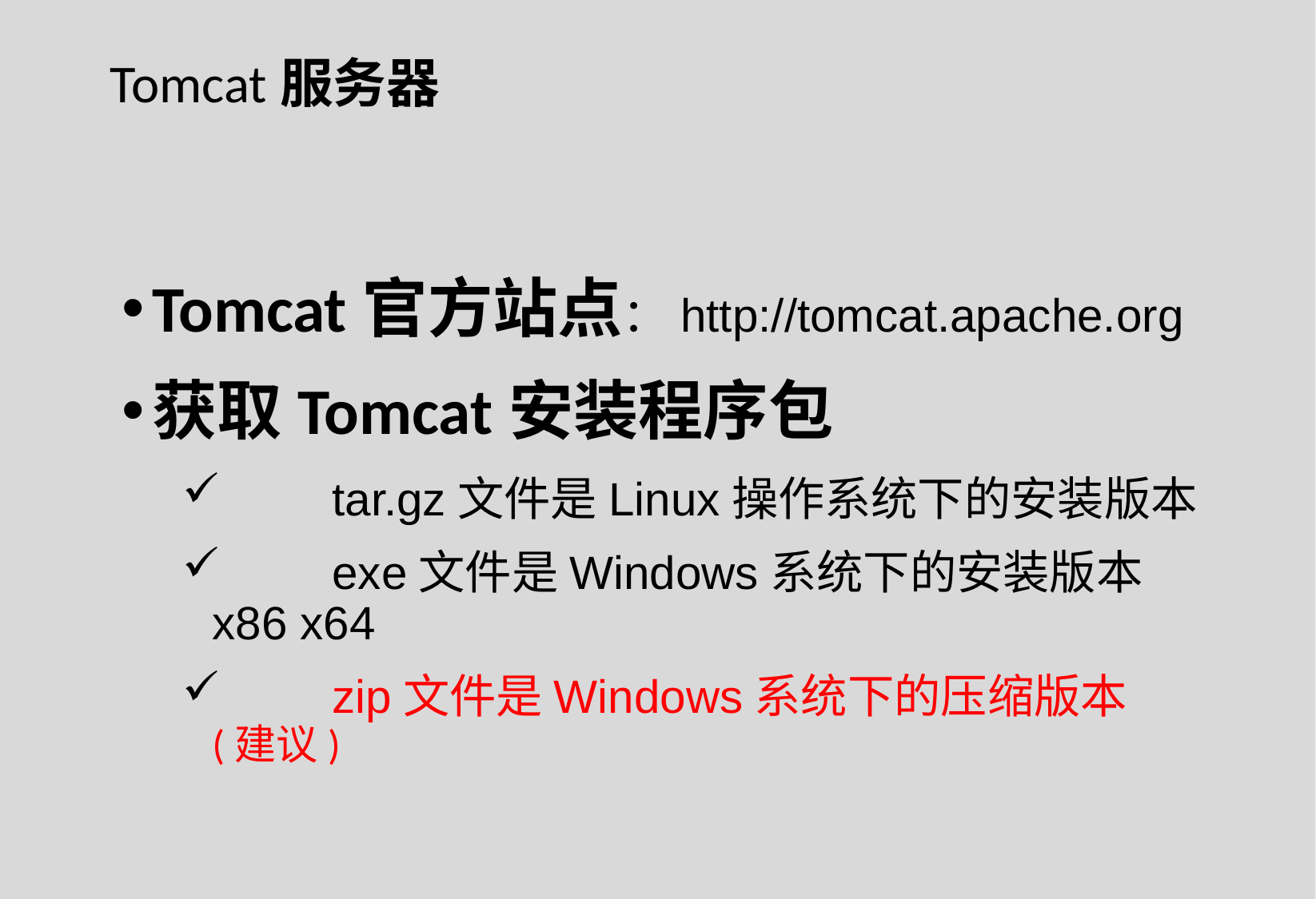

Tomcat服务器
Tomcat官方站点：http://tomcat.apache.org
获取Tomcat安装程序包
	tar.gz文件是Linux操作系统下的安装版本
	exe文件是Windows系统下的安装版本x86 x64
	zip文件是Windows系统下的压缩版本 (建议)